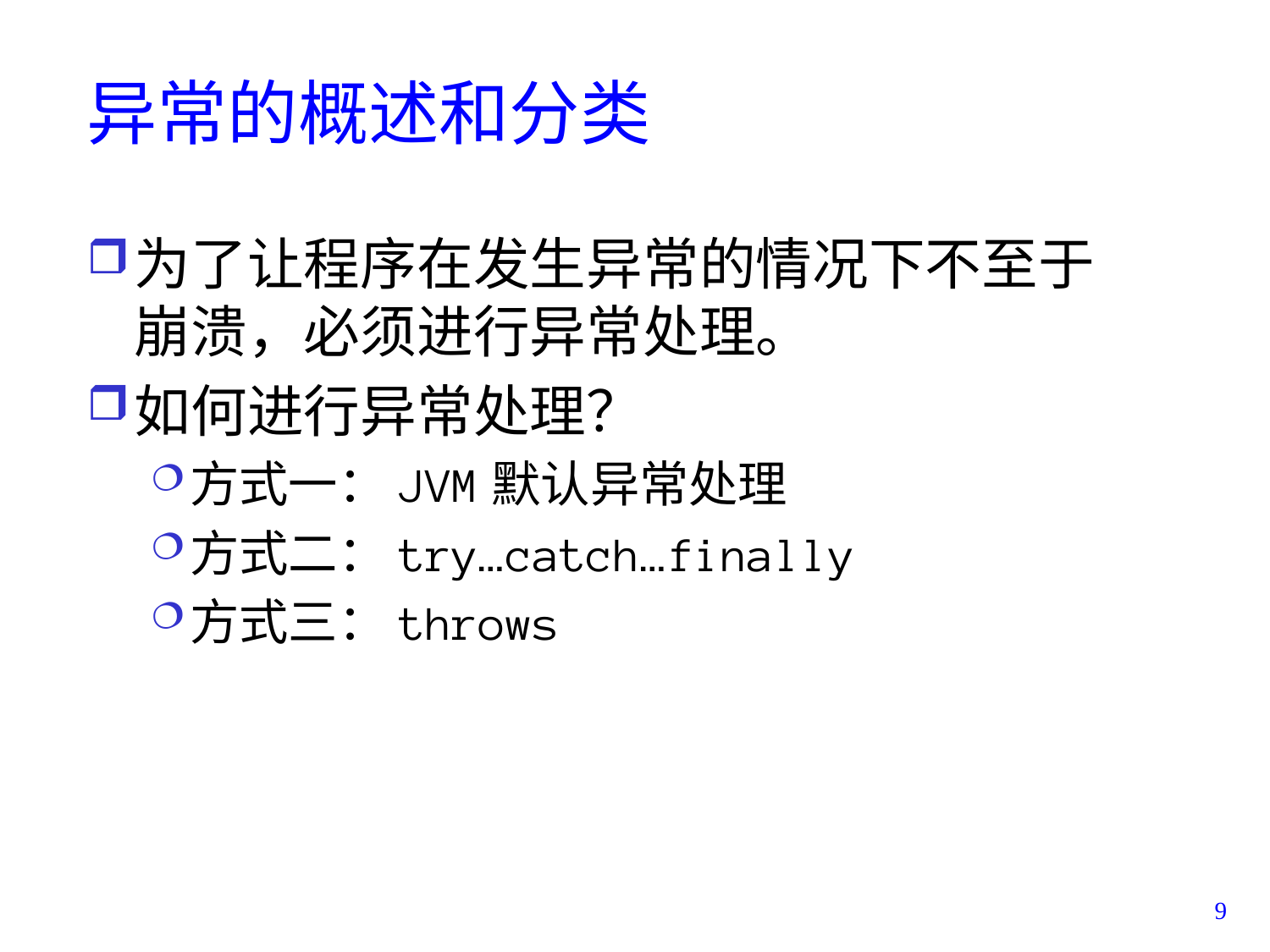

# 异常的概述和分类
为了让程序在发生异常的情况下不至于崩溃，必须进行异常处理。
如何进行异常处理？
方式一：JVM默认异常处理
方式二：try…catch…finally
方式三：throws
9